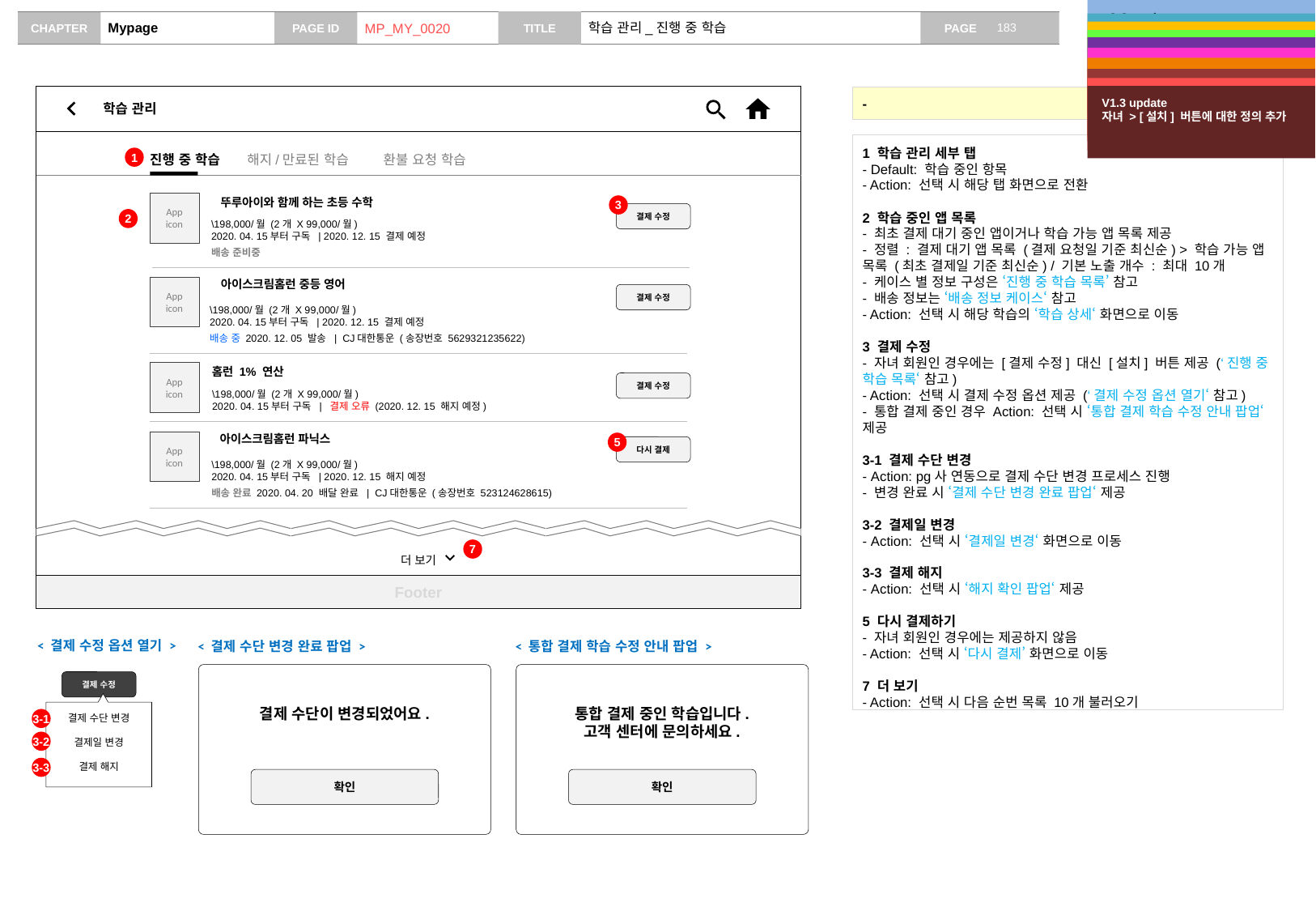

v0.2 update
제공 정보 추가, 결제 수단 변경, 다시 구독하기 제공
# Mypage
MP_MY_0020
학습 관리_진행 중 학습
v0.3 update
더 보기 추가
v0.4 update
교재 배송 상태 및 정보 추가
v0.5 update
구독 수정 버튼, 결제 수단 변경 버튼 자녀 회원 계정으로 로그인한 경우 노출 안함
다시 구독하기 -> 다시 결제하기로 변경
v0.6 update
구독 관리 -> 학습 관리
구독 -> 학습
구독 정보 참고 페이지 수정
v0.7 update
3 목록 정보 수정
3 배송 정보 케이스 표 정리
v0.8 update
학습 선택 시 이동 정의 추가

v0.9 update
회원 유형 별 화면 통합 및 수정
결제 수정 메뉴 수정 및 ui 변경

V1.0 update
통합 결제 학습에 대한 결제 수정 안내 팝업 추가

V1.3 update
자녀 > [설치] 버튼에 대한 정의 추가

학습 관리

-

1 학습 관리 세부 탭
- Default: 학습 중인 항목
- Action: 선택 시 해당 탭 화면으로 전환
2 학습 중인 앱 목록
- 최초 결제 대기 중인 앱이거나 학습 가능 앱 목록 제공
- 정렬 : 결제 대기 앱 목록 (결제 요청일 기준 최신순) > 학습 가능 앱 목록 (최초 결제일 기준 최신순) / 기본 노출 개수 : 최대 10개
- 케이스 별 정보 구성은 ‘진행 중 학습 목록’ 참고
- 배송 정보는 ‘배송 정보 케이스‘ 참고
- Action: 선택 시 해당 학습의 ‘학습 상세‘ 화면으로 이동

3 결제 수정
- 자녀 회원인 경우에는 [결제 수정] 대신 [설치] 버튼 제공 (‘진행 중 학습 목록‘ 참고)
- Action: 선택 시 결제 수정 옵션 제공 (‘결제 수정 옵션 열기‘ 참고)
- 통합 결제 중인 경우 Action: 선택 시 ‘통합 결제 학습 수정 안내 팝업‘ 제공
3-1 결제 수단 변경
- Action: pg사 연동으로 결제 수단 변경 프로세스 진행
- 변경 완료 시 ‘결제 수단 변경 완료 팝업‘ 제공
3-2 결제일 변경
- Action: 선택 시 ‘결제일 변경‘ 화면으로 이동
3-3 결제 해지
- Action: 선택 시 ‘해지 확인 팝업‘ 제공
5 다시 결제하기
- 자녀 회원인 경우에는 제공하지 않음
- Action: 선택 시 ‘다시 결제’ 화면으로 이동
7 더 보기
- Action: 선택 시 다음 순번 목록 10개 불러오기
1
진행 중 학습       해지/만료된 학습         환불 요청 학습

App
icon
뚜루아이와 함께 하는 초등 수학
3
결제 수정
2
\198,000/월 (2개 X 99,000/월)
2020. 04. 15부터 구독  | 2020. 12. 15 결제 예정

배송 준비중
아이스크림홈런 중등 영어
App
icon
결제 수정
\198,000/월 (2개 X 99,000/월)
2020. 04. 15부터 구독  | 2020. 12. 15 결제 예정

배송 중 2020. 12. 05 발송  |  CJ대한통운 (송장번호 5629321235622)
App
icon
홈런 1% 연산
결제 수정
\198,000/월 (2개 X 99,000/월)
2020. 04. 15부터 구독  |  결제 오류 (2020. 12. 15 해지 예정)
아이스크림홈런 파닉스
App
icon
5
다시 결제
\198,000/월 (2개 X 99,000/월)
2020. 04. 15부터 구독  | 2020. 12. 15 해지 예정

배송 완료 2020. 04. 20 배달 완료  |  CJ대한통운 (송장번호 523124628615)

더 보기

7
Footer
< 결제 수정 옵션 열기 >
< 결제 수단 변경 완료 팝업 >
< 통합 결제 학습 수정 안내 팝업 >

결제 수정
결제 수단 변경

결제일 변경

결제 해지
결제 수단이 변경되었어요.
통합 결제 중인 학습입니다.
고객 센터에 문의하세요.
3-1
3-2
3-3
확인
확인